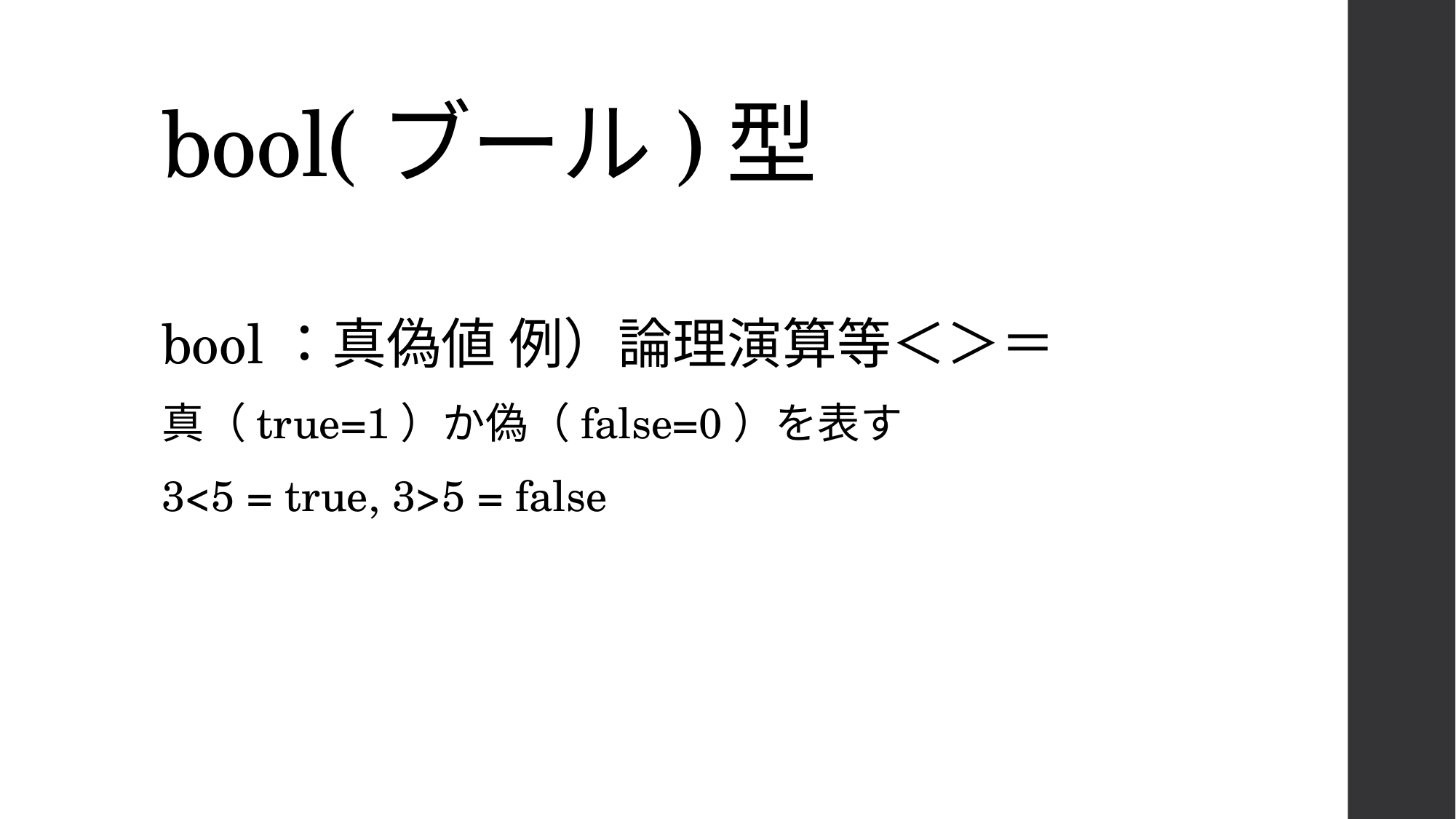

# bool(ブール)型

bool：真偽値 例）論理演算等＜＞＝
真（true=1）か偽（false=0）を表す
3<5 = true, 3>5 = false